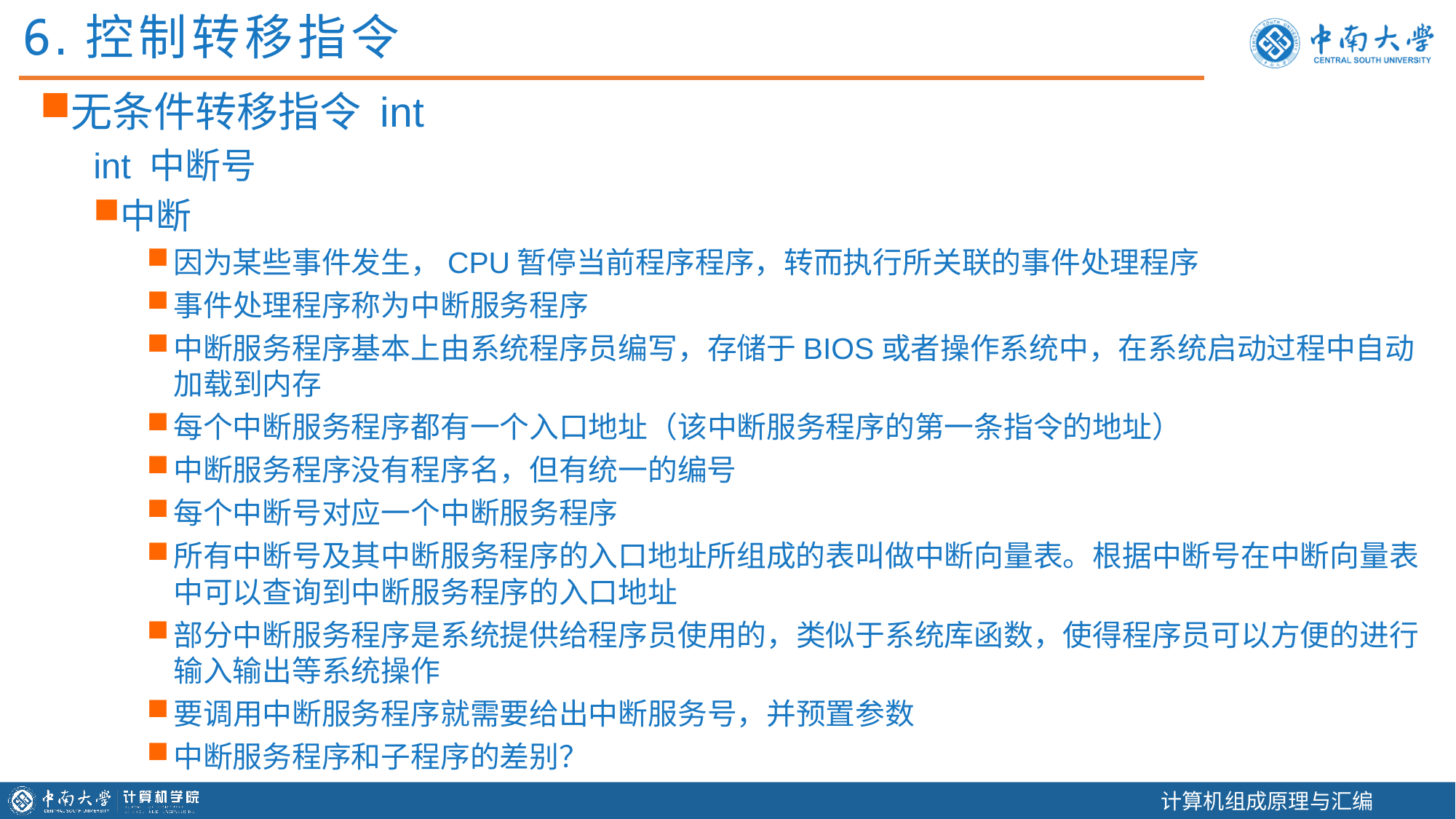

6.控制转移指令
无条件转移指令 int
int 中断号
中断
因为某些事件发生，CPU暂停当前程序程序，转而执行所关联的事件处理程序
事件处理程序称为中断服务程序
中断服务程序基本上由系统程序员编写，存储于BIOS或者操作系统中，在系统启动过程中自动加载到内存
每个中断服务程序都有一个入口地址（该中断服务程序的第一条指令的地址）
中断服务程序没有程序名，但有统一的编号
每个中断号对应一个中断服务程序
所有中断号及其中断服务程序的入口地址所组成的表叫做中断向量表。根据中断号在中断向量表中可以查询到中断服务程序的入口地址
部分中断服务程序是系统提供给程序员使用的，类似于系统库函数，使得程序员可以方便的进行输入输出等系统操作
要调用中断服务程序就需要给出中断服务号，并预置参数
中断服务程序和子程序的差别？

67